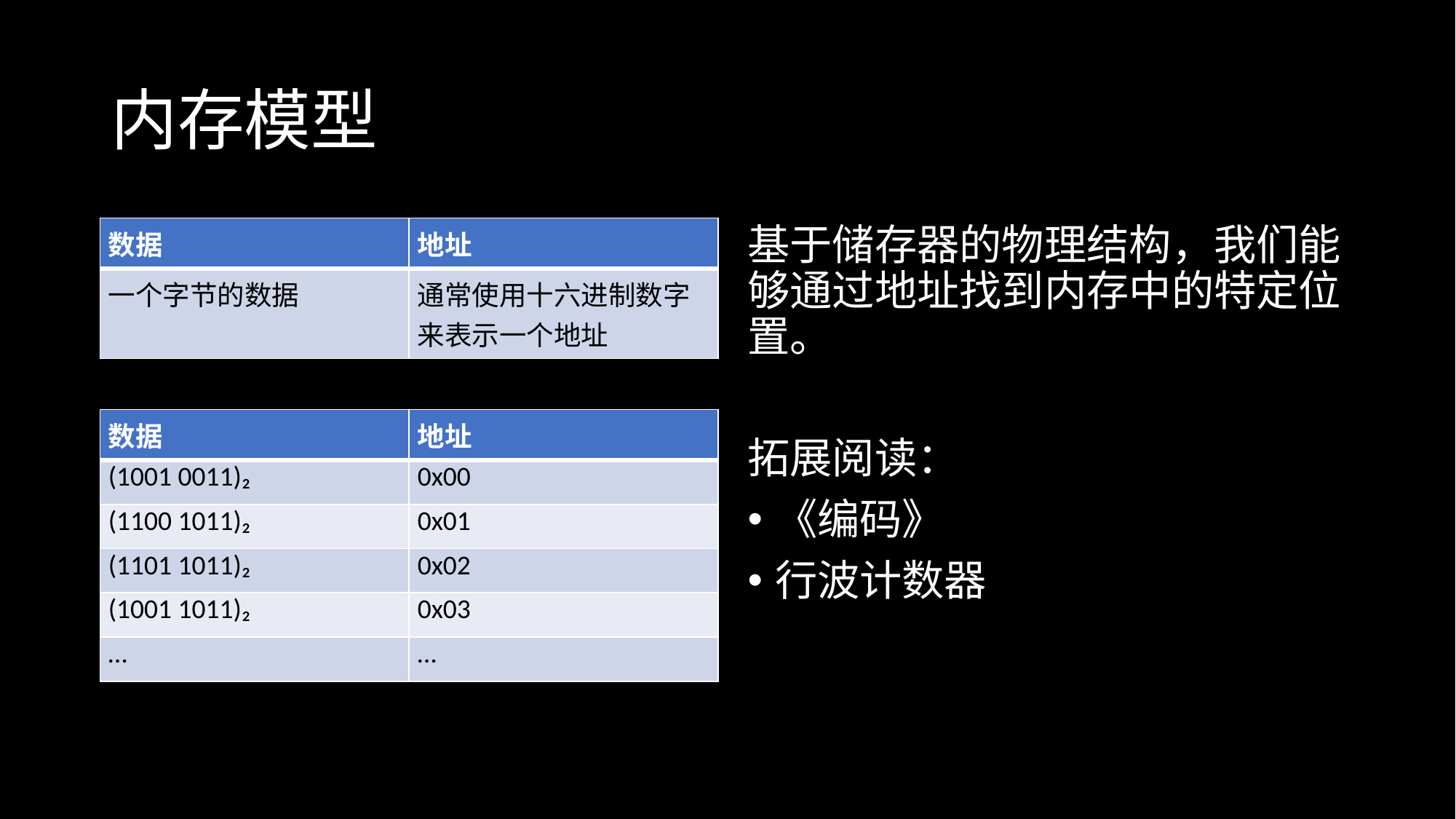

# 内存模型
| 数据 | 地址 |
| --- | --- |
| 一个字节的数据 | 通常使用十六进制数字来表示一个地址 |
基于储存器的物理结构，我们能够通过地址找到内存中的特定位置。

拓展阅读：
《编码》
行波计数器

| 数据 | 地址 |
| --- | --- |
| (1001 0011)₂ | 0x00 |
| (1100 1011)₂ | 0x01 |
| (1101 1011)₂ | 0x02 |
| (1001 1011)₂ | 0x03 |
| … | … |